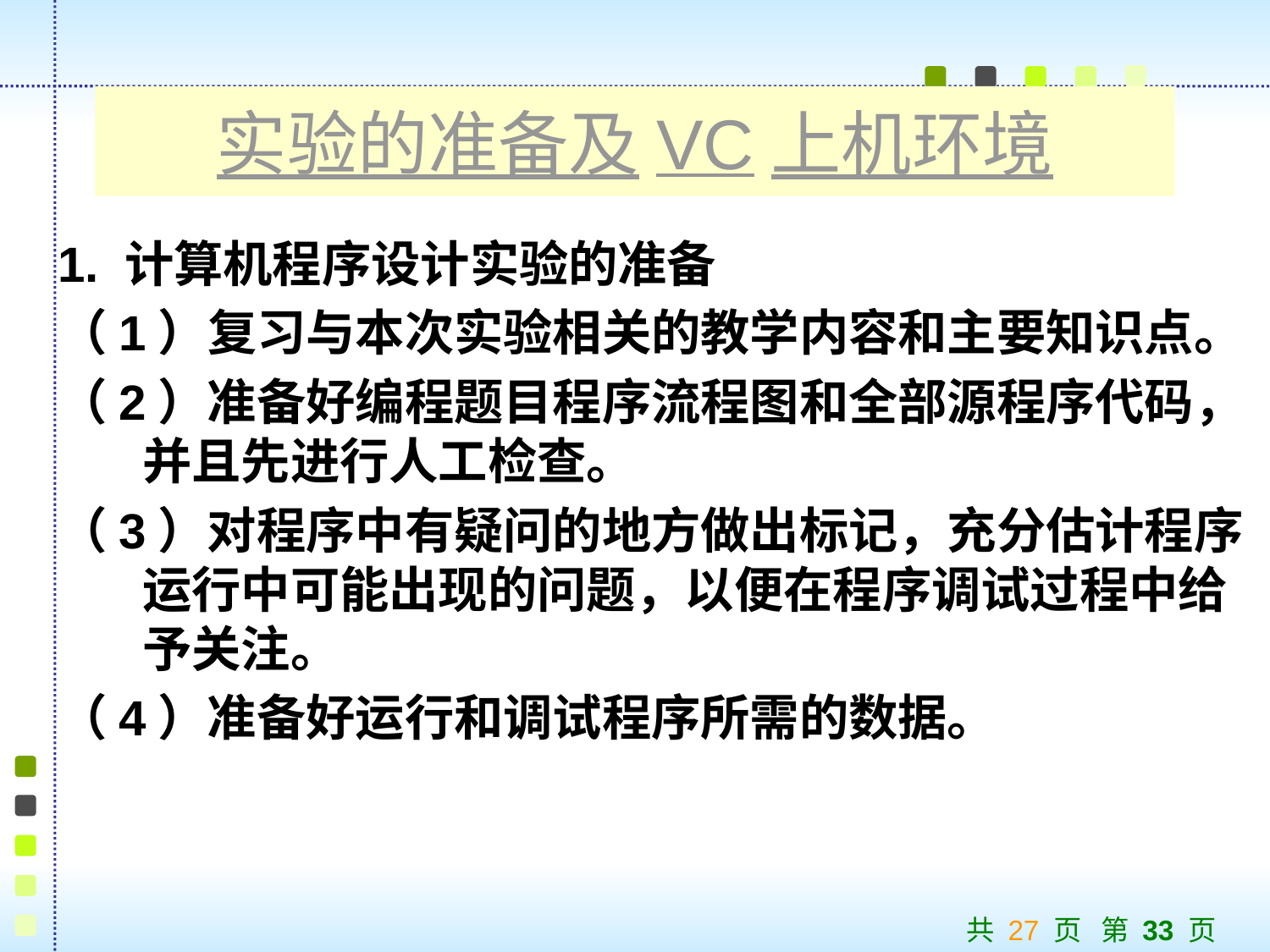

# 实验的准备及VC上机环境
1. 计算机程序设计实验的准备
（1）复习与本次实验相关的教学内容和主要知识点。
（2）准备好编程题目程序流程图和全部源程序代码，并且先进行人工检查。
（3）对程序中有疑问的地方做出标记，充分估计程序运行中可能出现的问题，以便在程序调试过程中给予关注。
（4）准备好运行和调试程序所需的数据。
共 27 页   第 33 页